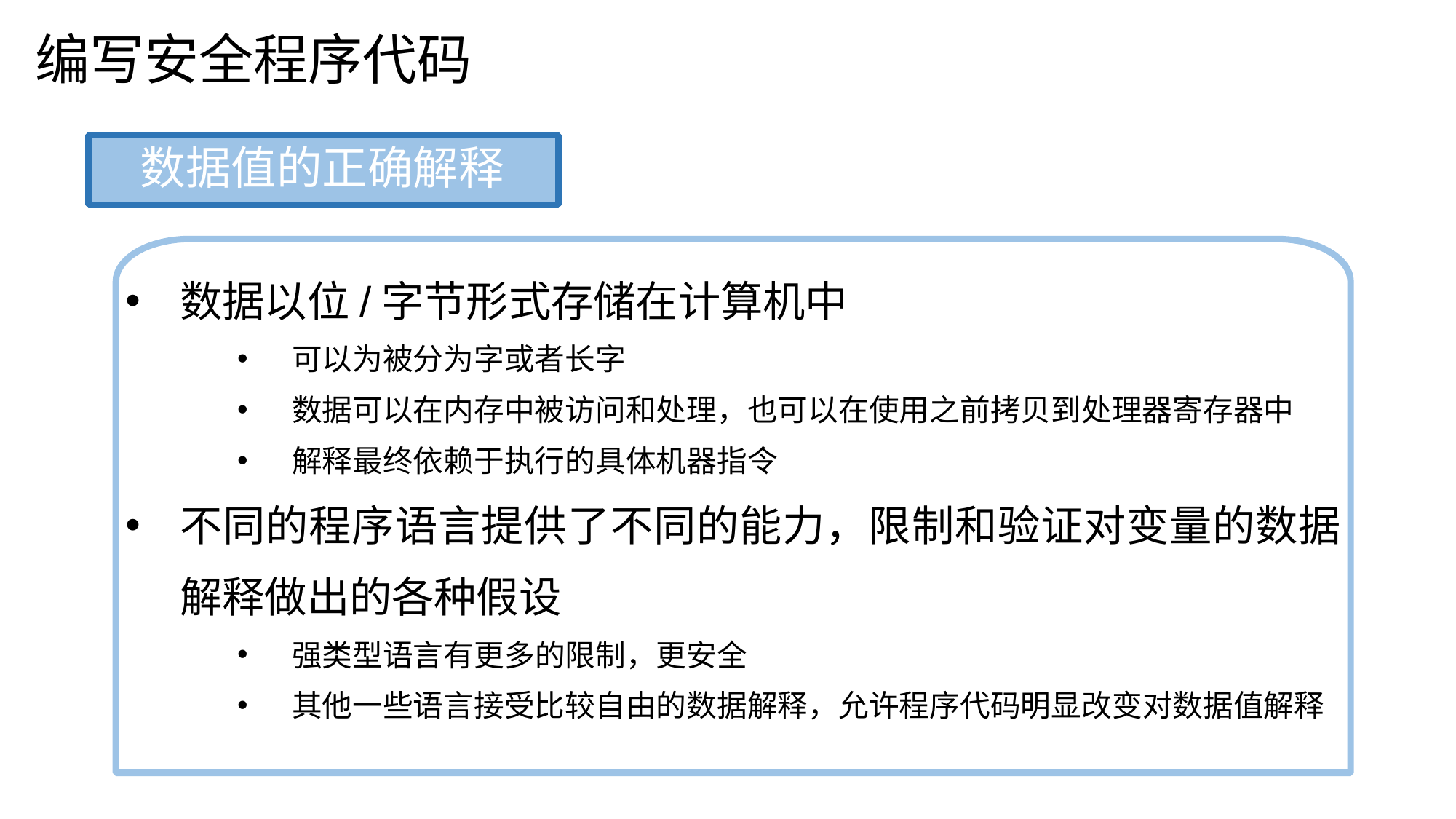

编写安全程序代码

数据值的正确解释
数据以位/字节形式存储在计算机中
可以为被分为字或者长字
数据可以在内存中被访问和处理，也可以在使用之前拷贝到处理器寄存器中
解释最终依赖于执行的具体机器指令
不同的程序语言提供了不同的能力，限制和验证对变量的数据解释做出的各种假设
强类型语言有更多的限制，更安全
其他一些语言接受比较自由的数据解释，允许程序代码明显改变对数据值解释